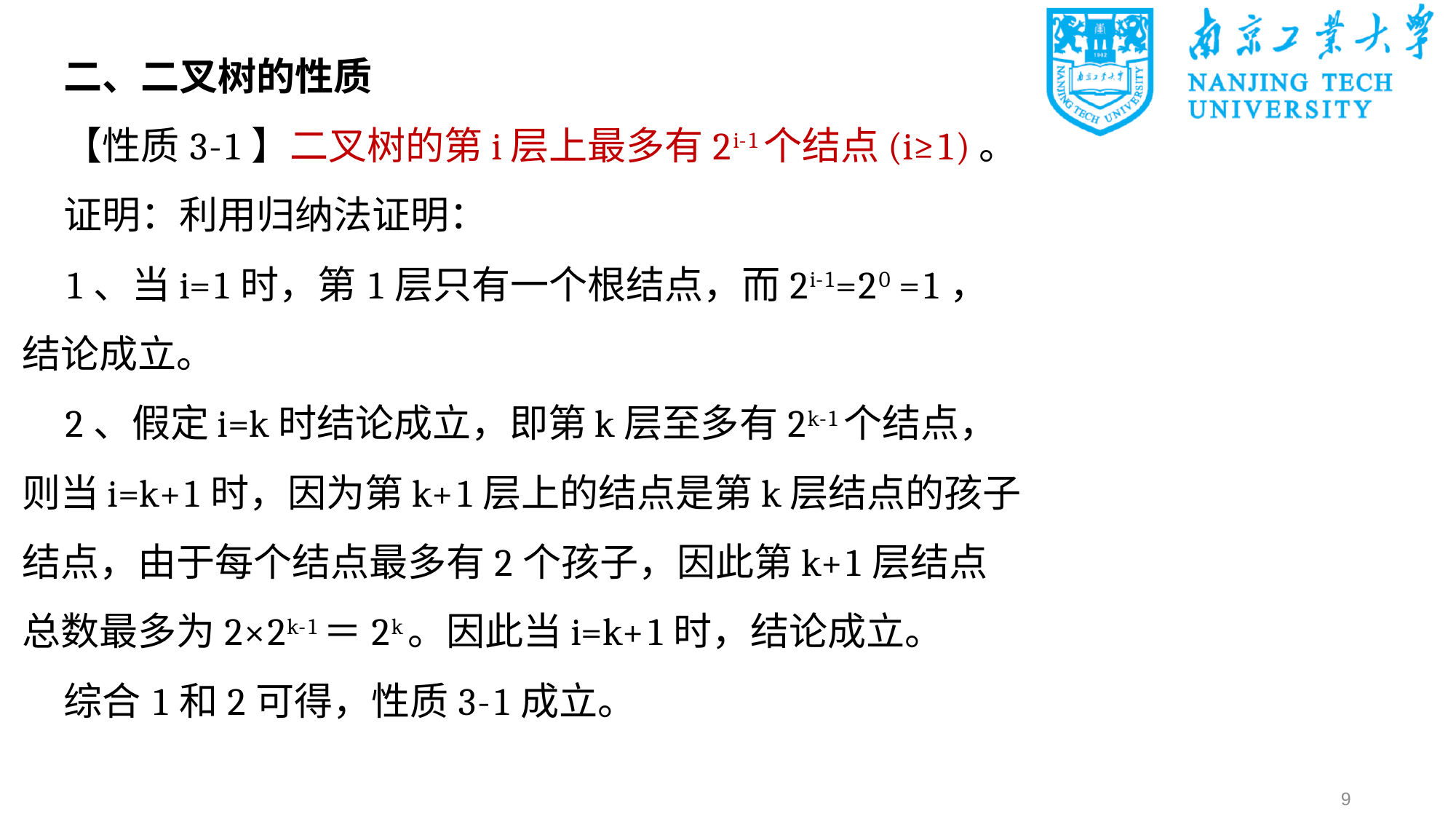

二、二叉树的性质
【性质3-1】二叉树的第i层上最多有2i-1个结点(i≥1)。
证明：利用归纳法证明：
1、当i=1时，第1层只有一个根结点，而2i-1=20 =1，结论成立。
2、假定i=k时结论成立，即第k层至多有2k-1个结点，则当i=k+1时，因为第k+1层上的结点是第k层结点的孩子结点，由于每个结点最多有2个孩子，因此第k+1层结点总数最多为2×2k-1＝2k。因此当i=k+1时，结论成立。
综合1和2可得，性质3-1成立。

9